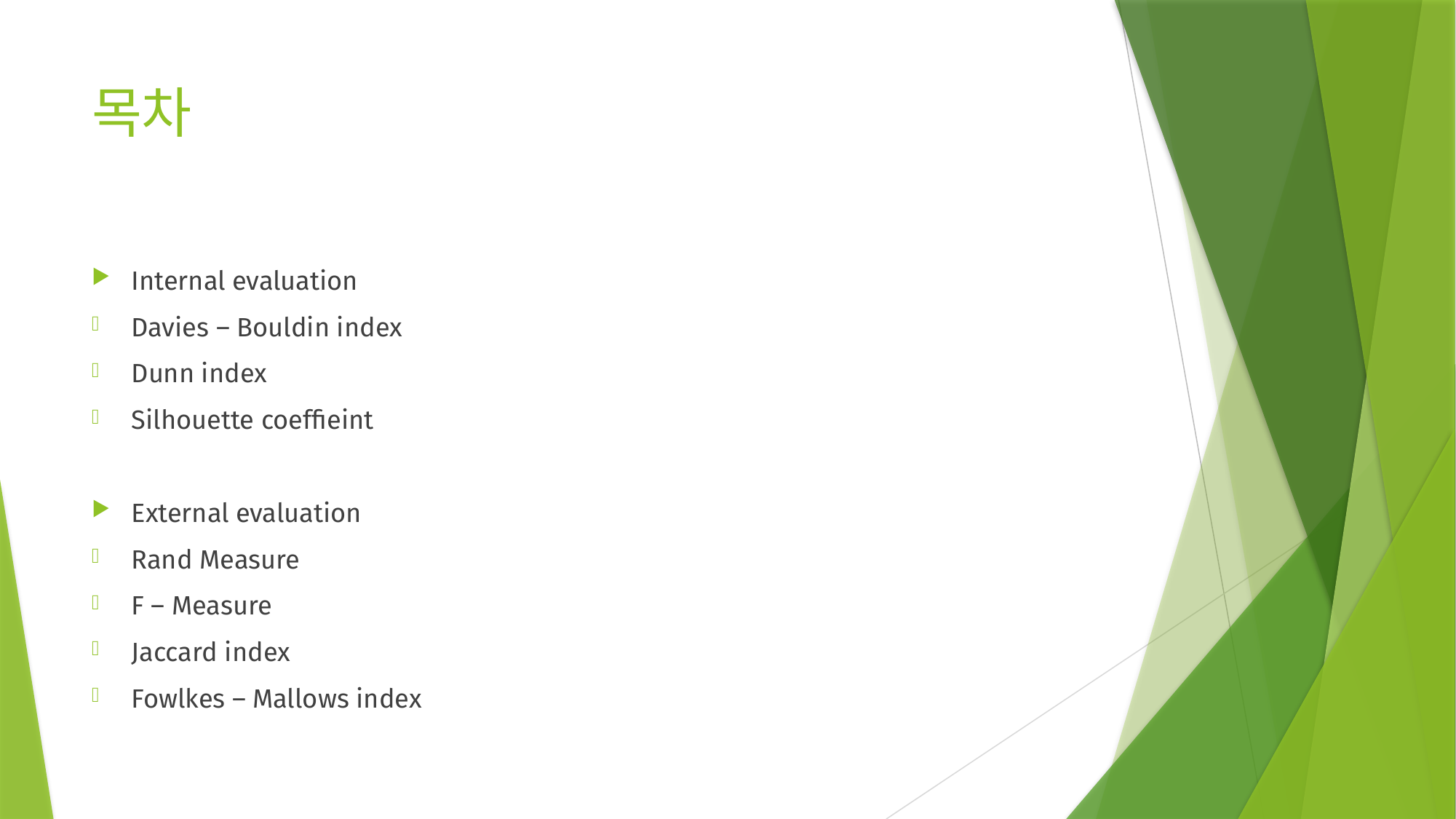

# 목차
Internal evaluation
Davies – Bouldin index
Dunn index
Silhouette coeffieint

External evaluation
Rand Measure
F – Measure
Jaccard index
Fowlkes – Mallows index